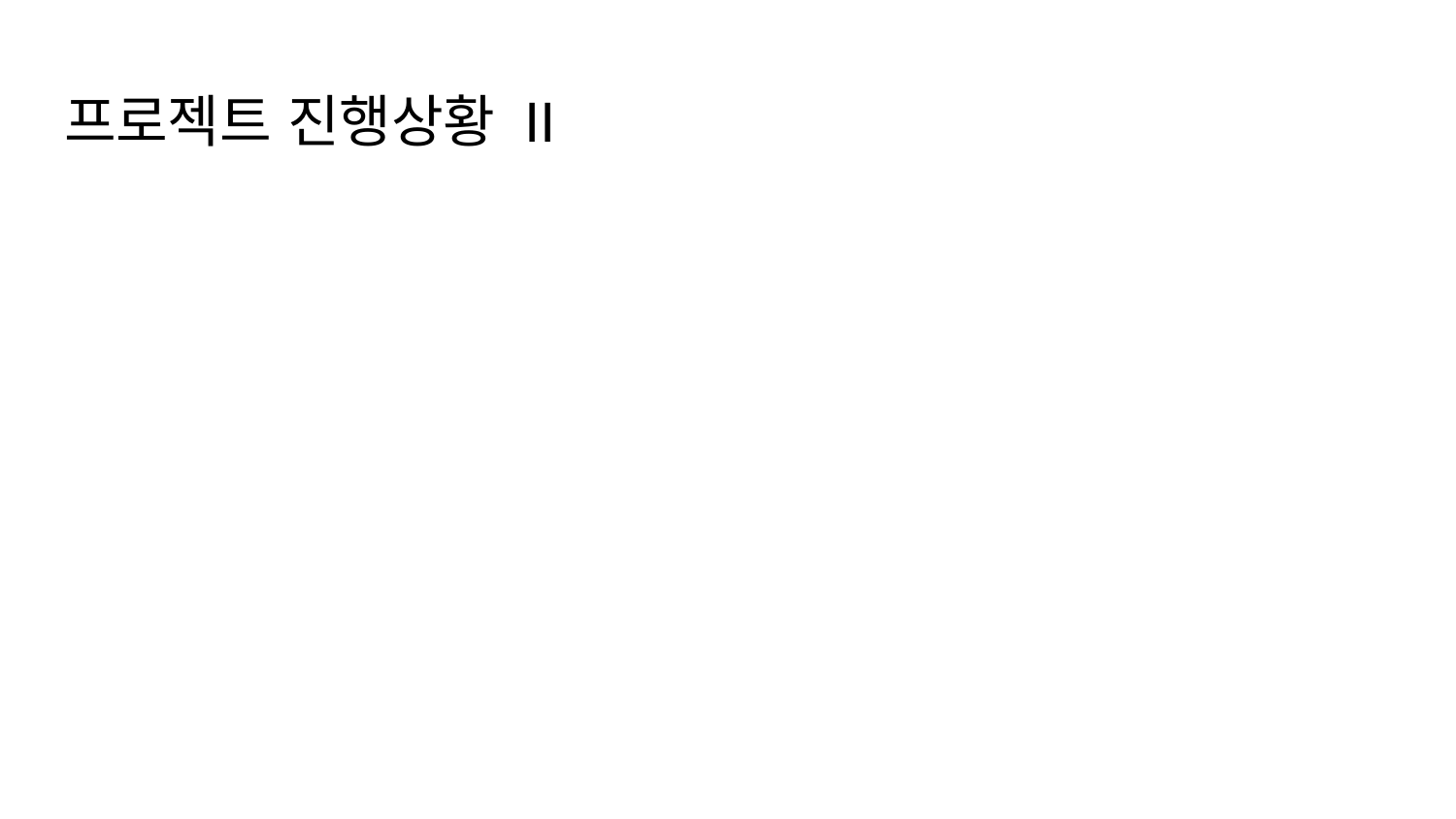

# 프로젝트 진행상황 II

1. 현재 까지의 진행상황 중 진행이 된 내역(취소선 표기 추천)과 진행이 될 예정인 내역들을 프로젝트 요구사항 슬라이드의 예시 문단의 푸른색 3가지 요구사항 항목에 맞춰 작성해 주세요.
2. 그 동안 프로젝트 진행간에 수집을 할 수 없었거나 분석결과 유의미한 결과를 도출할 수 없었던 항목을 작성해 주세요.